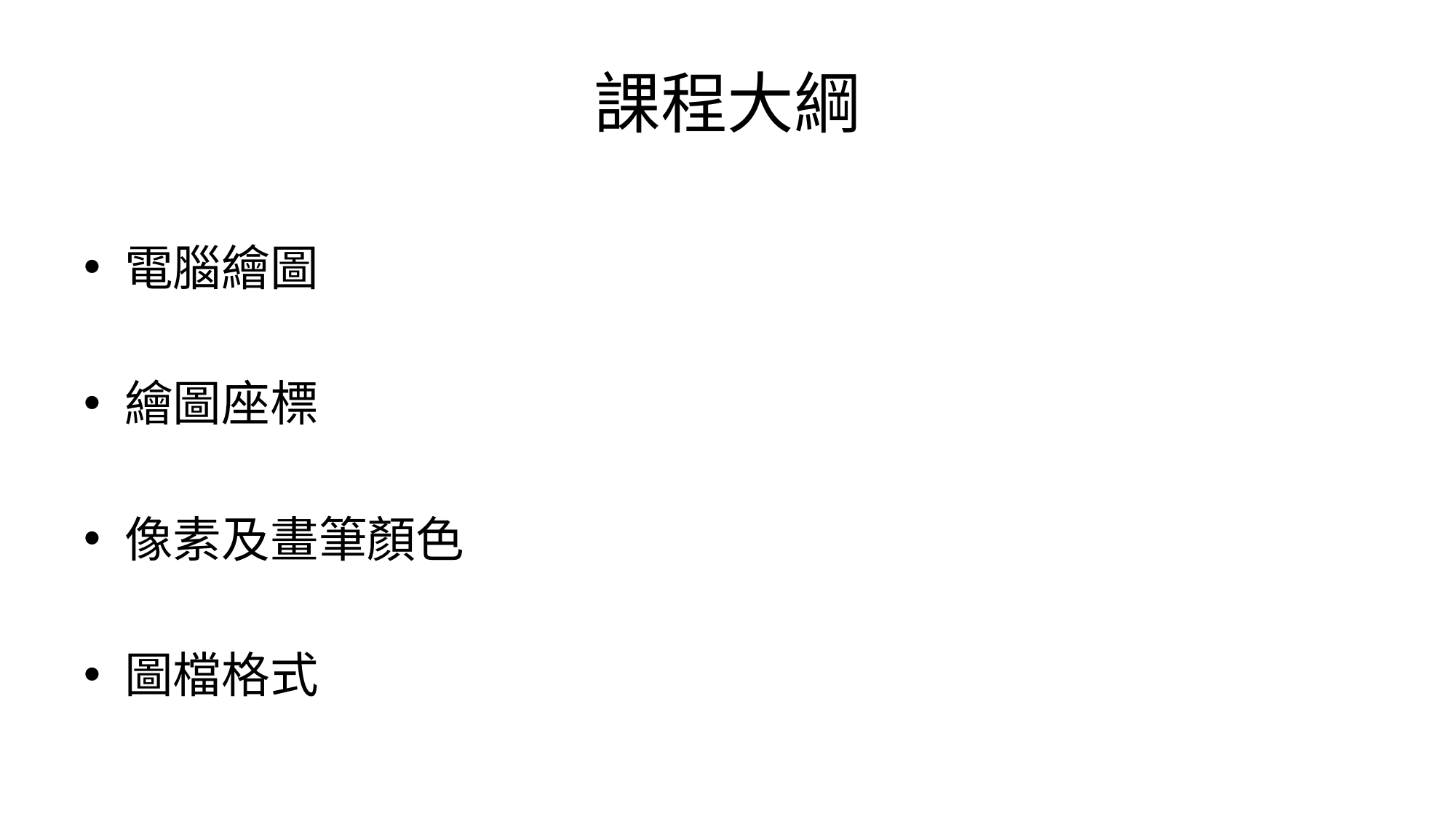

# 課程大綱
電腦繪圖

繪圖座標

像素及畫筆顏色

圖檔格式

醫學影像檔案 (DICOM 檔)範例